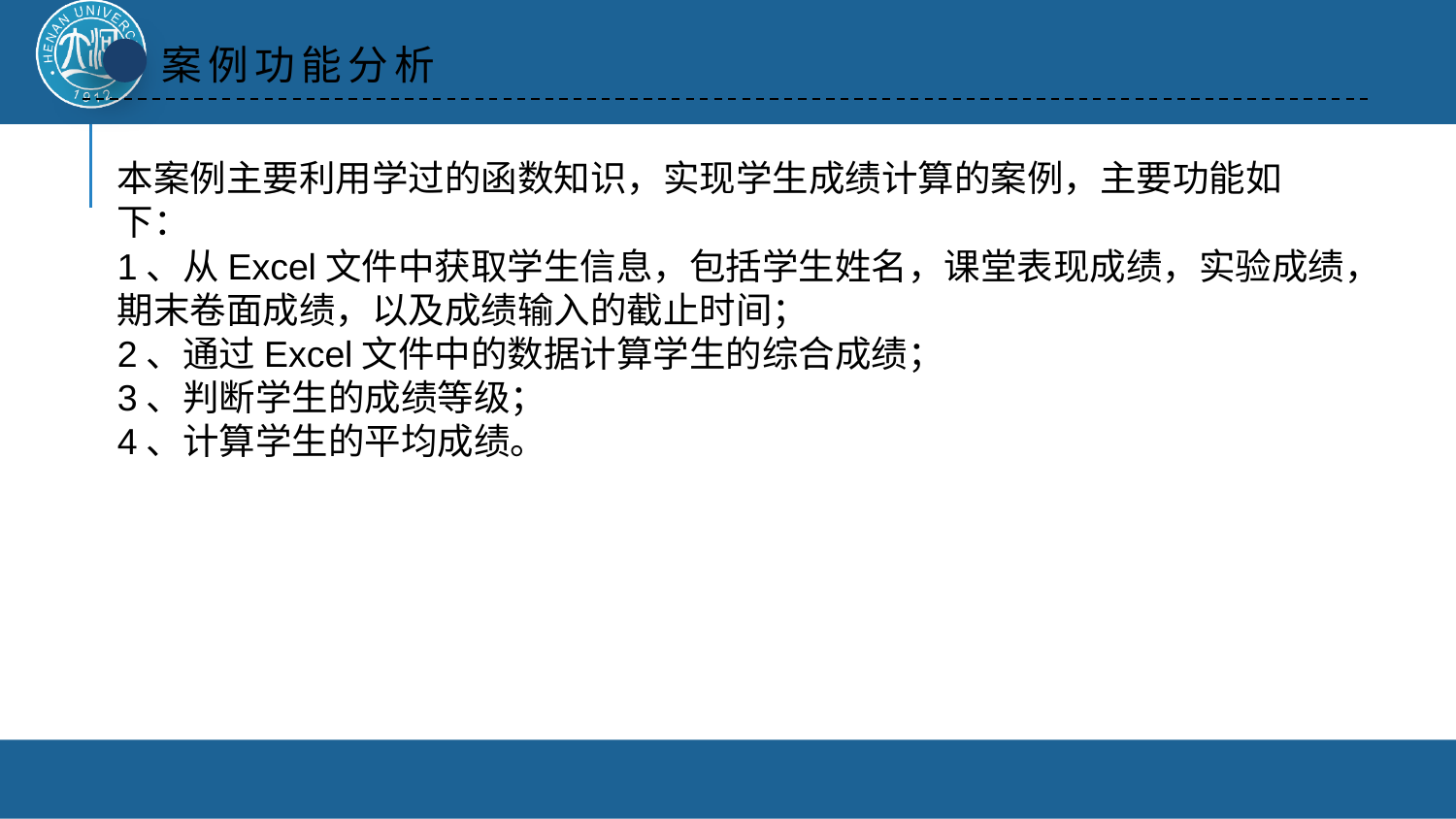

案例功能分析

本案例主要利用学过的函数知识，实现学生成绩计算的案例，主要功能如下：
1、从Excel文件中获取学生信息，包括学生姓名，课堂表现成绩，实验成绩，期末卷面成绩，以及成绩输入的截止时间；
2、通过Excel文件中的数据计算学生的综合成绩；
3、判断学生的成绩等级；
4、计算学生的平均成绩。